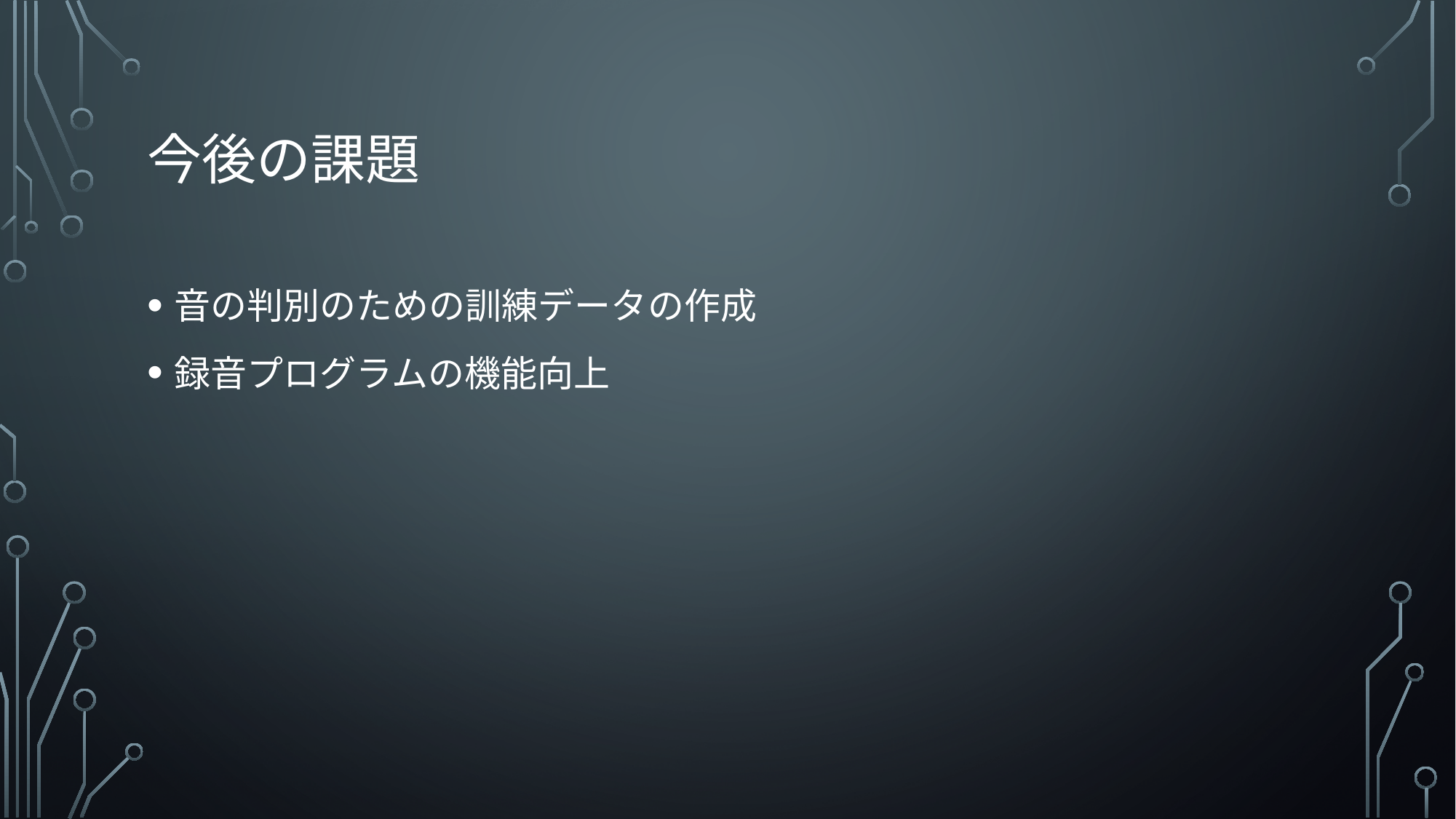

# 今後の課題
音の判別のための訓練データの作成
録音プログラムの機能向上